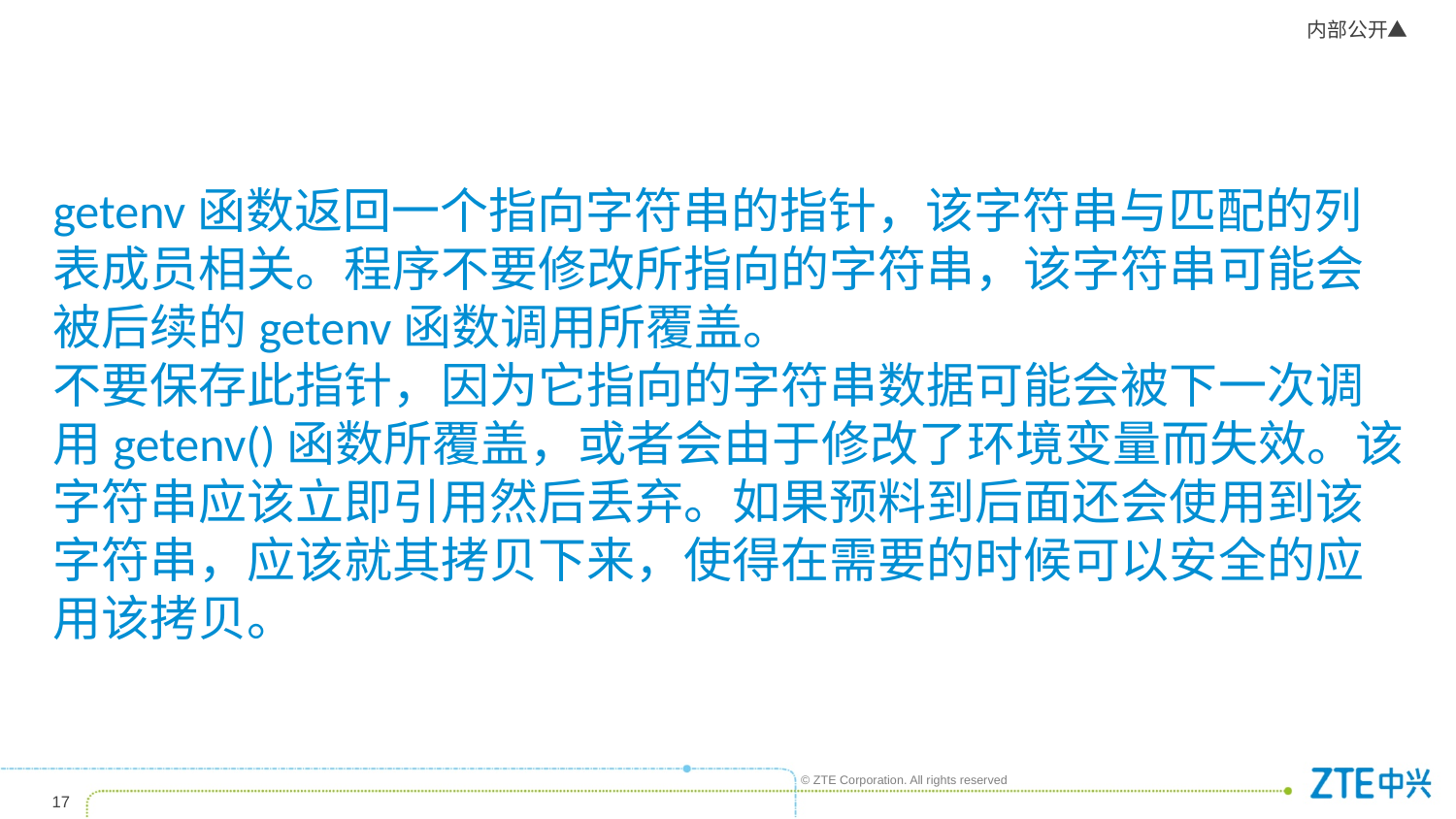

# getenv函数返回一个指向字符串的指针，该字符串与匹配的列表成员相关。程序不要修改所指向的字符串，该字符串可能会被后续的getenv函数调用所覆盖。 不要保存此指针，因为它指向的字符串数据可能会被下一次调用getenv()函数所覆盖，或者会由于修改了环境变量而失效。该字符串应该立即引用然后丢弃。如果预料到后面还会使用到该字符串，应该就其拷贝下来，使得在需要的时候可以安全的应用该拷贝。